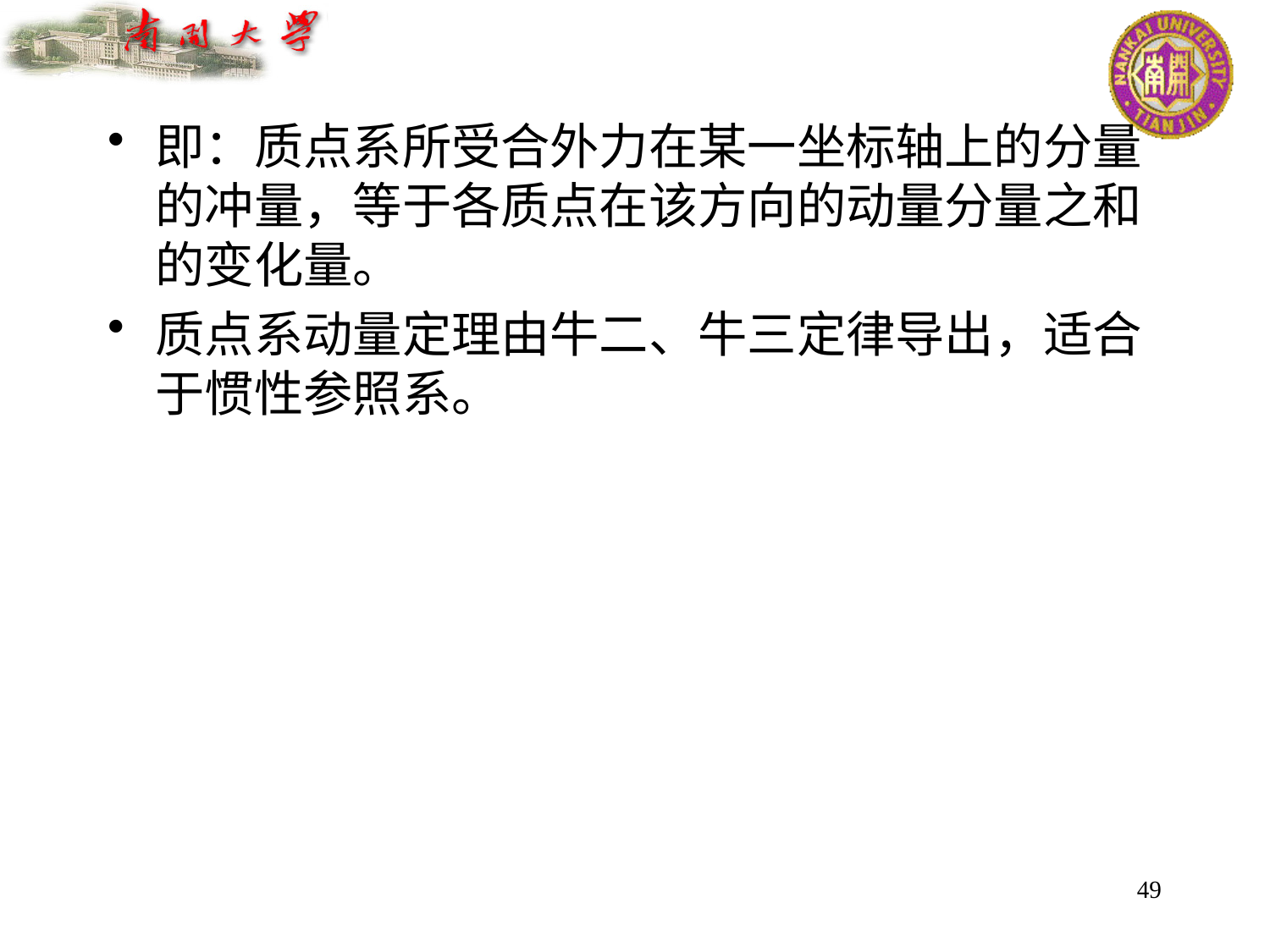

即：质点系所受合外力在某一坐标轴上的分量的冲量，等于各质点在该方向的动量分量之和的变化量。
质点系动量定理由牛二、牛三定律导出，适合于惯性参照系。

49